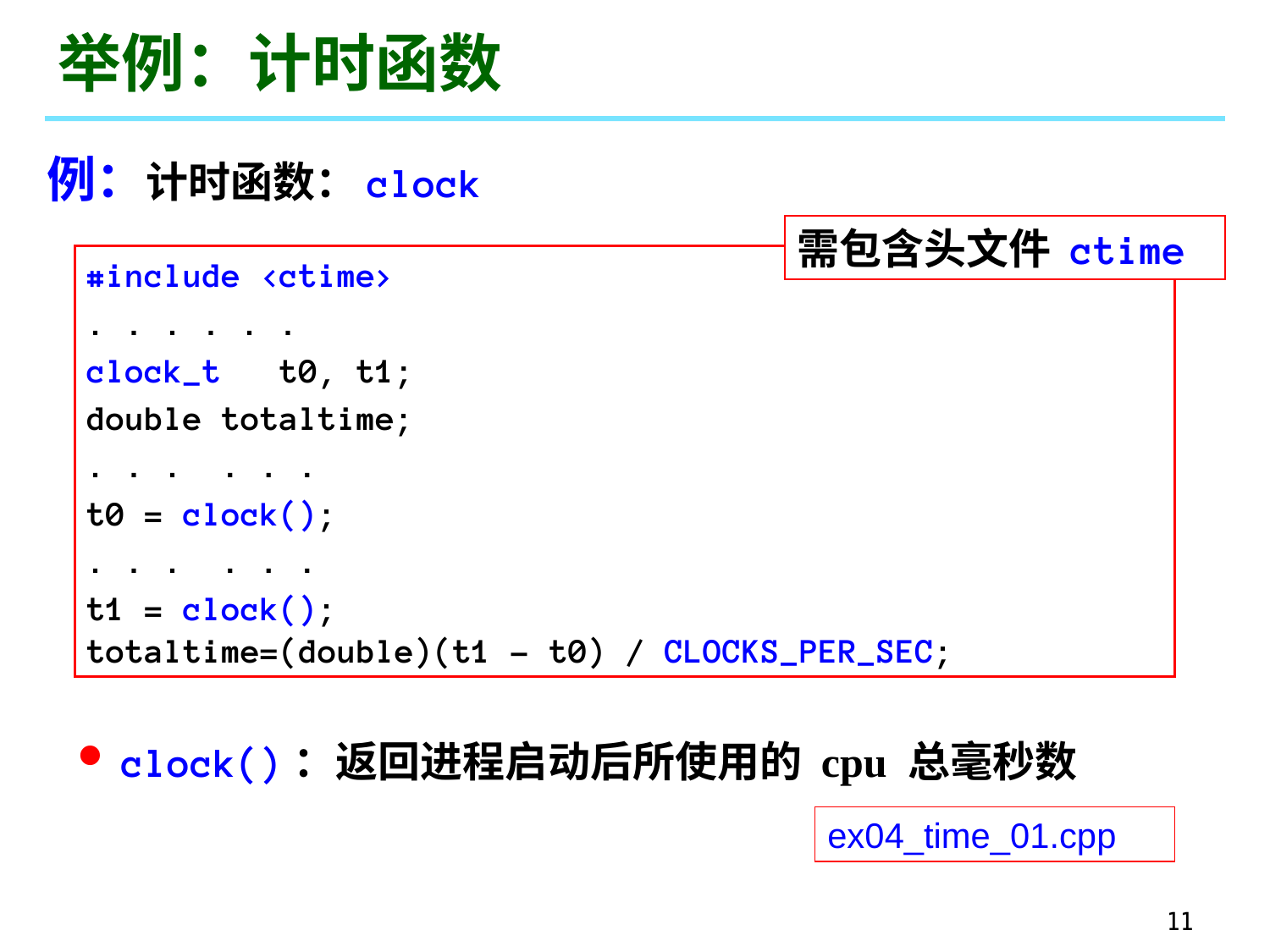

# 举例：计时函数
例：计时函数：clock
需包含头文件 ctime
#include <ctime>
. . . . . .
clock_t   t0, t1;
double totaltime;
. . .  . . .
t0 = clock();
. . .  . . .
t1 = clock();
totaltime=(double)(t1 - t0) / CLOCKS_PER_SEC;
 clock()：返回进程启动后所使用的 cpu 总毫秒数
ex04_time_01.cpp
11